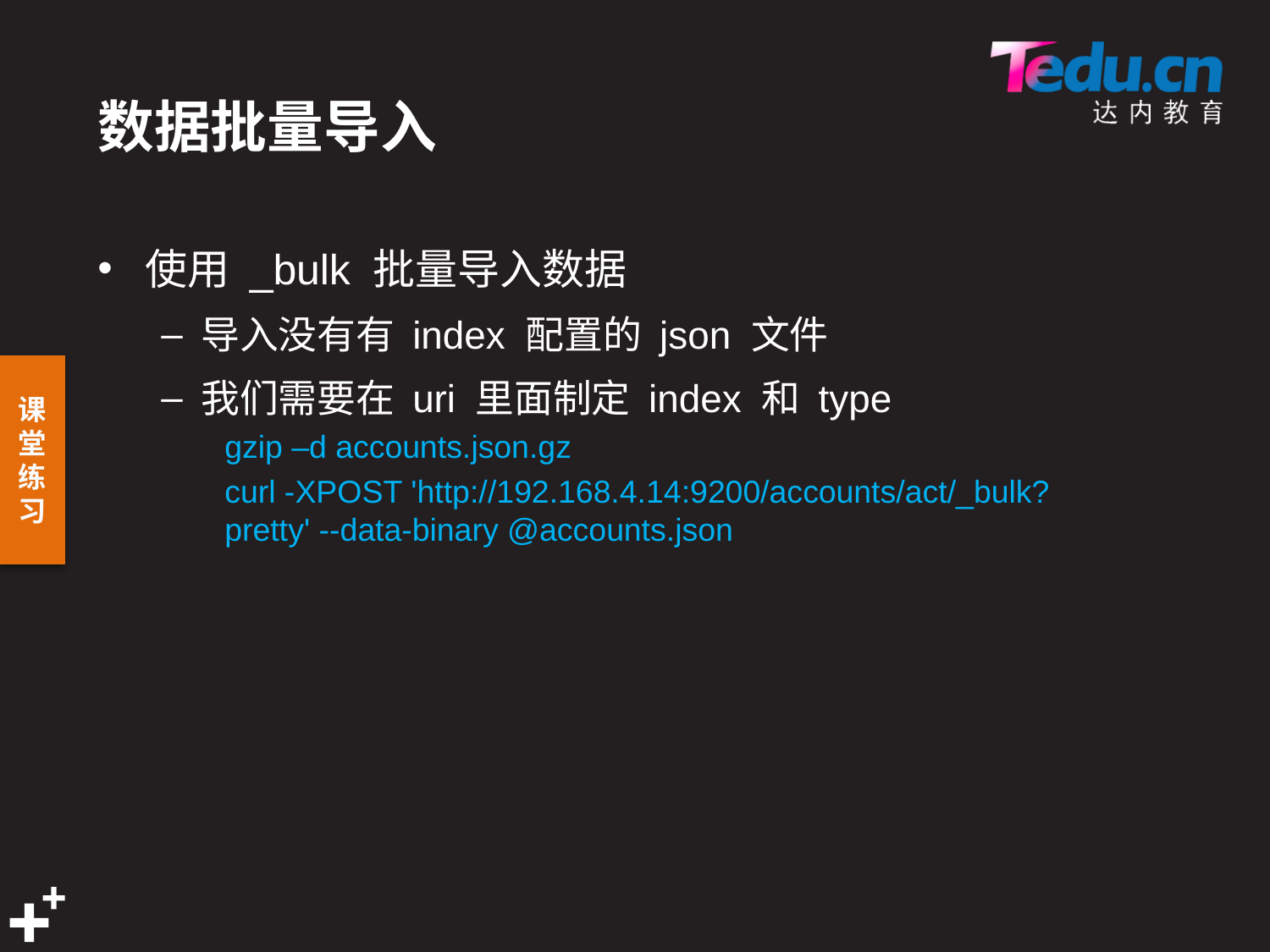

# 数据批量导入
使用 _bulk 批量导入数据
导入没有有 index 配置的 json 文件
我们需要在 uri 里面制定 index 和 type
gzip –d accounts.json.gz
curl -XPOST 'http://192.168.4.14:9200/accounts/act/_bulk?pretty' --data-binary @accounts.json